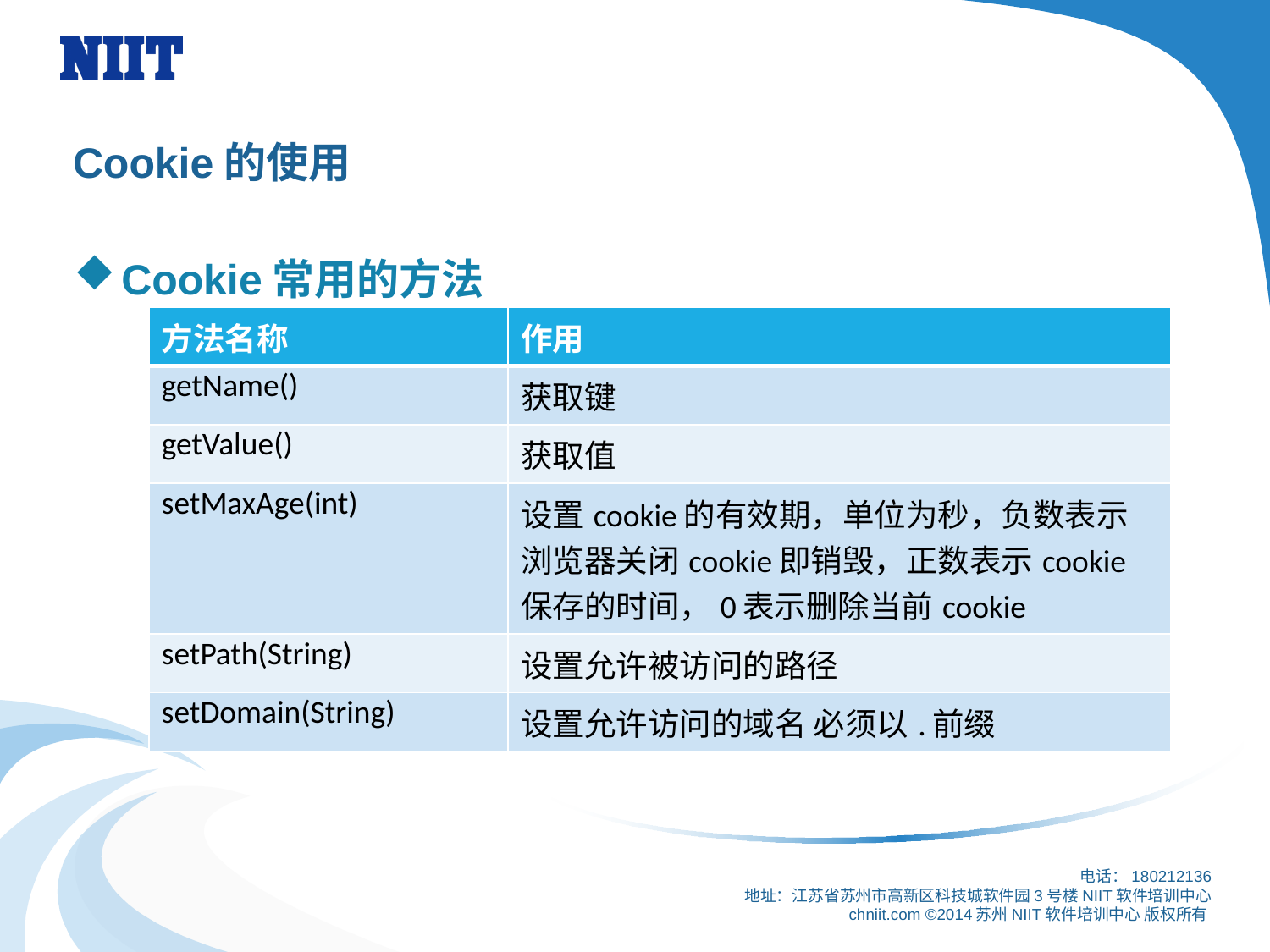

# Cookie的使用
Cookie常用的方法
| 方法名称 | 作用 |
| --- | --- |
| getName() | 获取键 |
| getValue() | 获取值 |
| setMaxAge(int) | 设置cookie的有效期，单位为秒，负数表示浏览器关闭cookie即销毁，正数表示cookie保存的时间，0表示删除当前cookie |
| setPath(String) | 设置允许被访问的路径 |
| setDomain(String) | 设置允许访问的域名 必须以.前缀 |